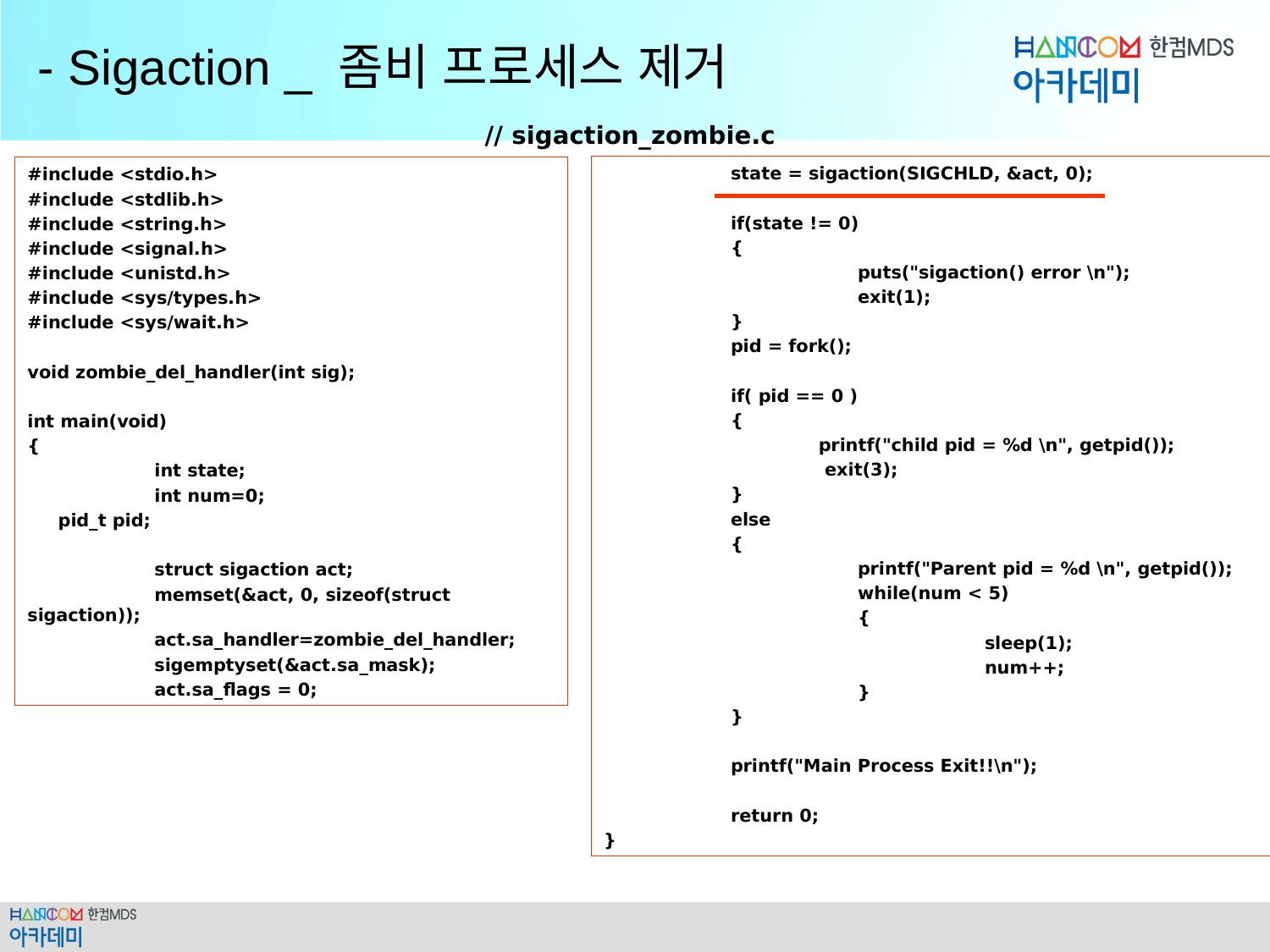

# - Sigaction _ 좀비 프로세스 제거
// sigaction_zombie.c
	state = sigaction(SIGCHLD, &act, 0);

	if(state != 0)
	{
		puts("sigaction() error \n");
		exit(1);
	}
	pid = fork();

	if( pid == 0 )
	{
                                   printf("child pid = %d \n", getpid());
                                    exit(3);
	}
	else
	{
		printf("Parent pid = %d \n", getpid());
		while(num < 5)
		{
			sleep(1);
			num++;
		}
	}

	printf("Main Process Exit!!\n");

	return 0;
}
#include <stdio.h>
#include <stdlib.h>
#include <string.h>
#include <signal.h>
#include <unistd.h>
#include <sys/types.h>
#include <sys/wait.h>

void zombie_del_handler(int sig);

int main(void)
{
	int state;
	int num=0;
     pid_t pid;

	struct sigaction act;
	memset(&act, 0, sizeof(struct sigaction));
	act.sa_handler=zombie_del_handler;
	sigemptyset(&act.sa_mask);
	act.sa_flags = 0;